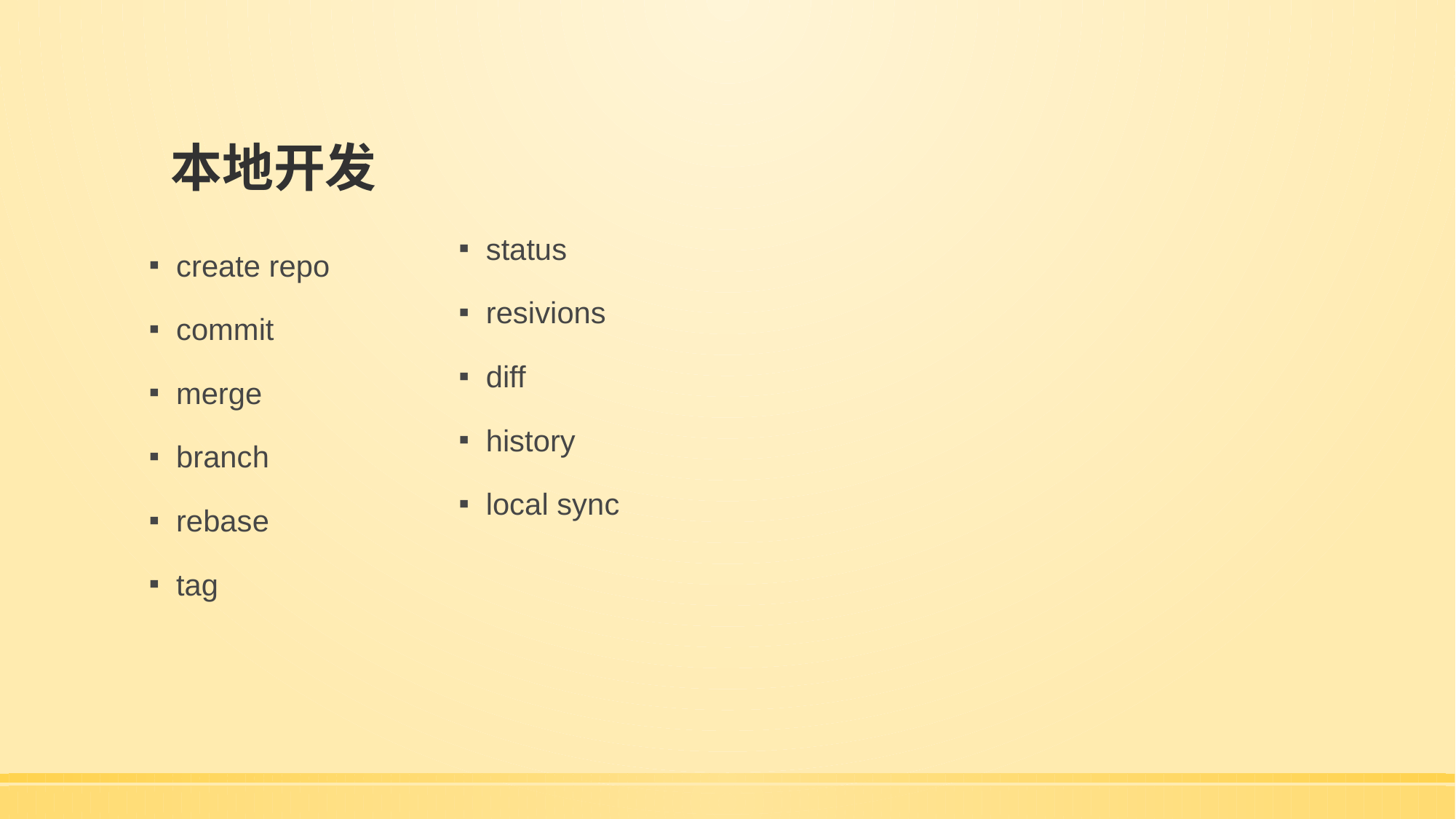

# 本地开发
status
resivions
diff
history
local sync
create repo
commit
merge
branch
rebase
tag